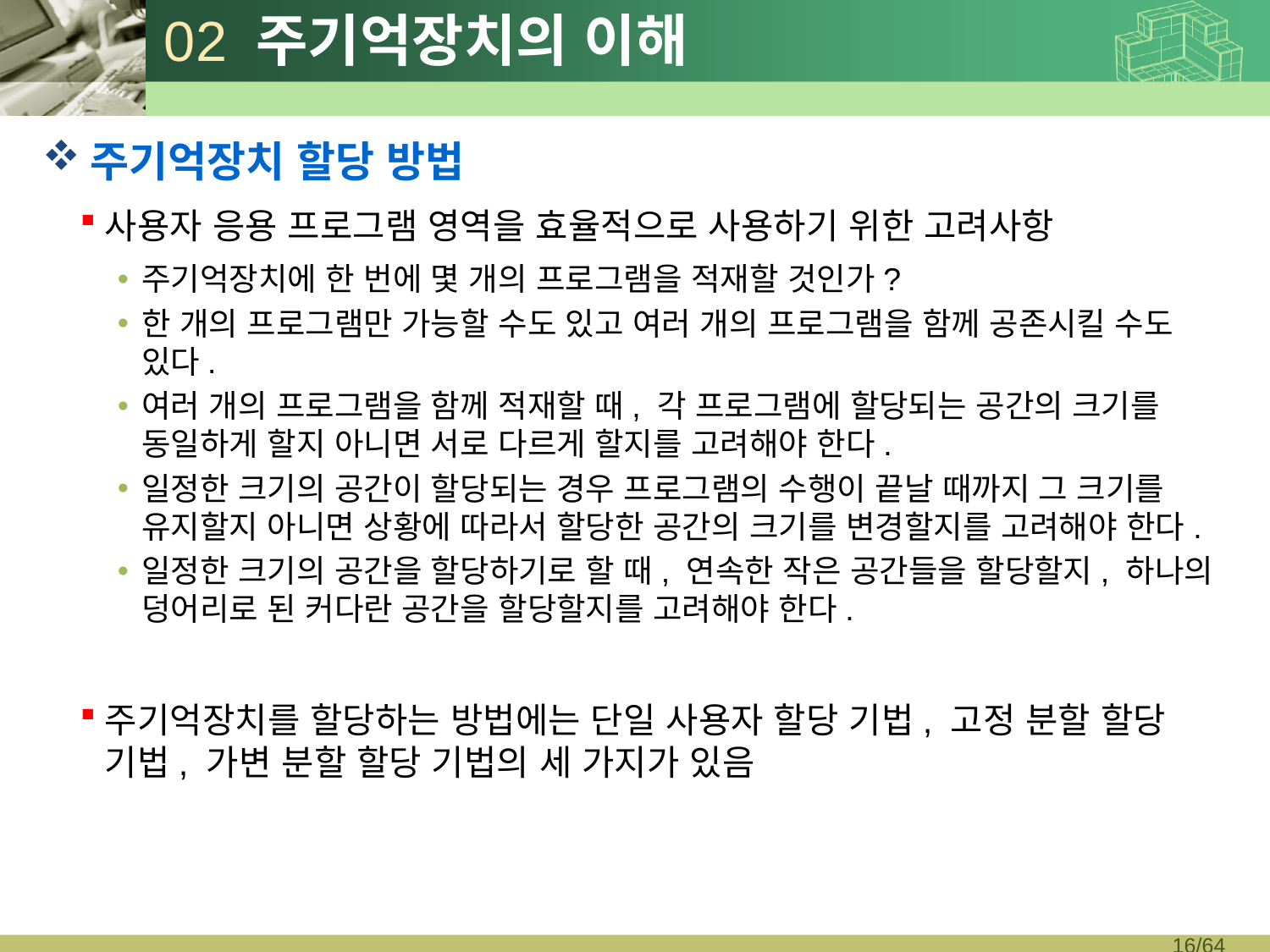

# 02 주기억장치의 이해
주기억장치 할당 방법
사용자 응용 프로그램 영역을 효율적으로 사용하기 위한 고려사항
주기억장치에 한 번에 몇 개의 프로그램을 적재할 것인가?
한 개의 프로그램만 가능할 수도 있고 여러 개의 프로그램을 함께 공존시킬 수도 있다.
여러 개의 프로그램을 함께 적재할 때, 각 프로그램에 할당되는 공간의 크기를 동일하게 할지 아니면 서로 다르게 할지를 고려해야 한다.
일정한 크기의 공간이 할당되는 경우 프로그램의 수행이 끝날 때까지 그 크기를 유지할지 아니면 상황에 따라서 할당한 공간의 크기를 변경할지를 고려해야 한다.
일정한 크기의 공간을 할당하기로 할 때, 연속한 작은 공간들을 할당할지, 하나의 덩어리로 된 커다란 공간을 할당할지를 고려해야 한다.

주기억장치를 할당하는 방법에는 단일 사용자 할당 기법, 고정 분할 할당 기법, 가변 분할 할당 기법의 세 가지가 있음